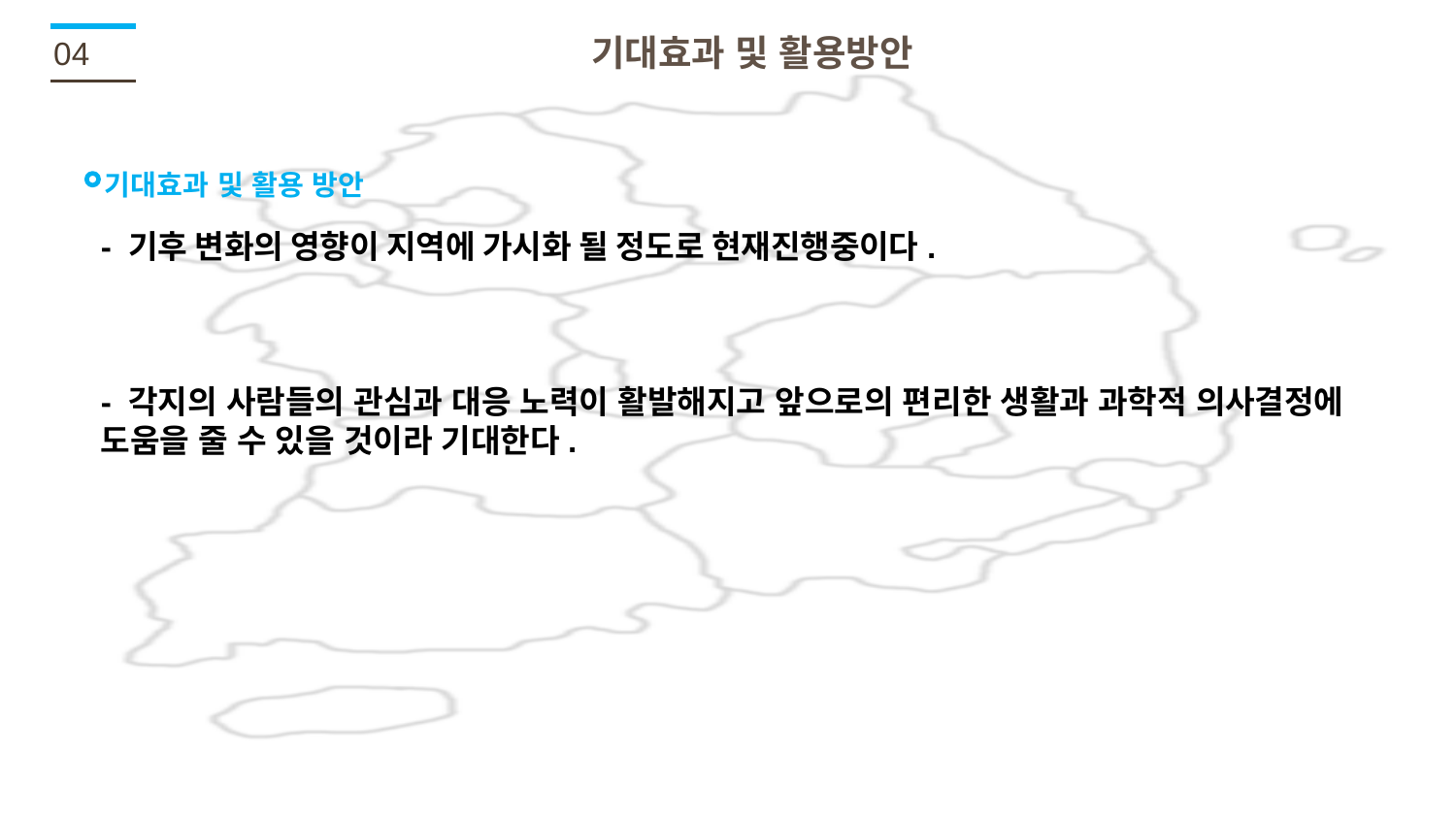

기대효과 및 활용방안
04
기대효과 및 활용 방안

- 기후 변화의 영향이 지역에 가시화 될 정도로 현재진행중이다.

- 각지의 사람들의 관심과 대응 노력이 활발해지고 앞으로의 편리한 생활과 과학적 의사결정에 도움을 줄 수 있을 것이라 기대한다.